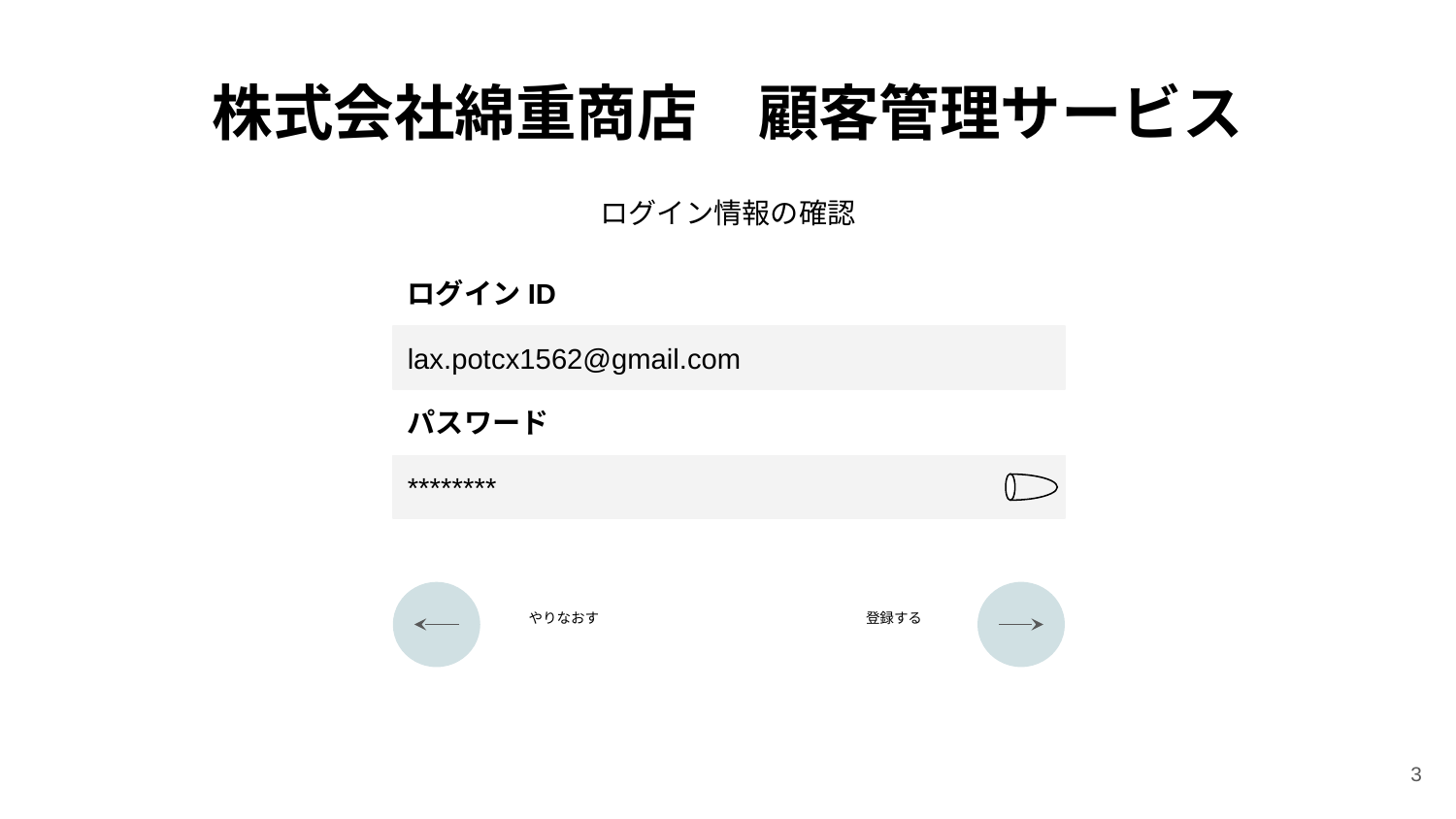

株式会社綿重商店　顧客管理サービス
ログイン情報の確認
ログインID
lax.potcx1562@gmail.com
パスワード
********

やりなおす
登録する
3